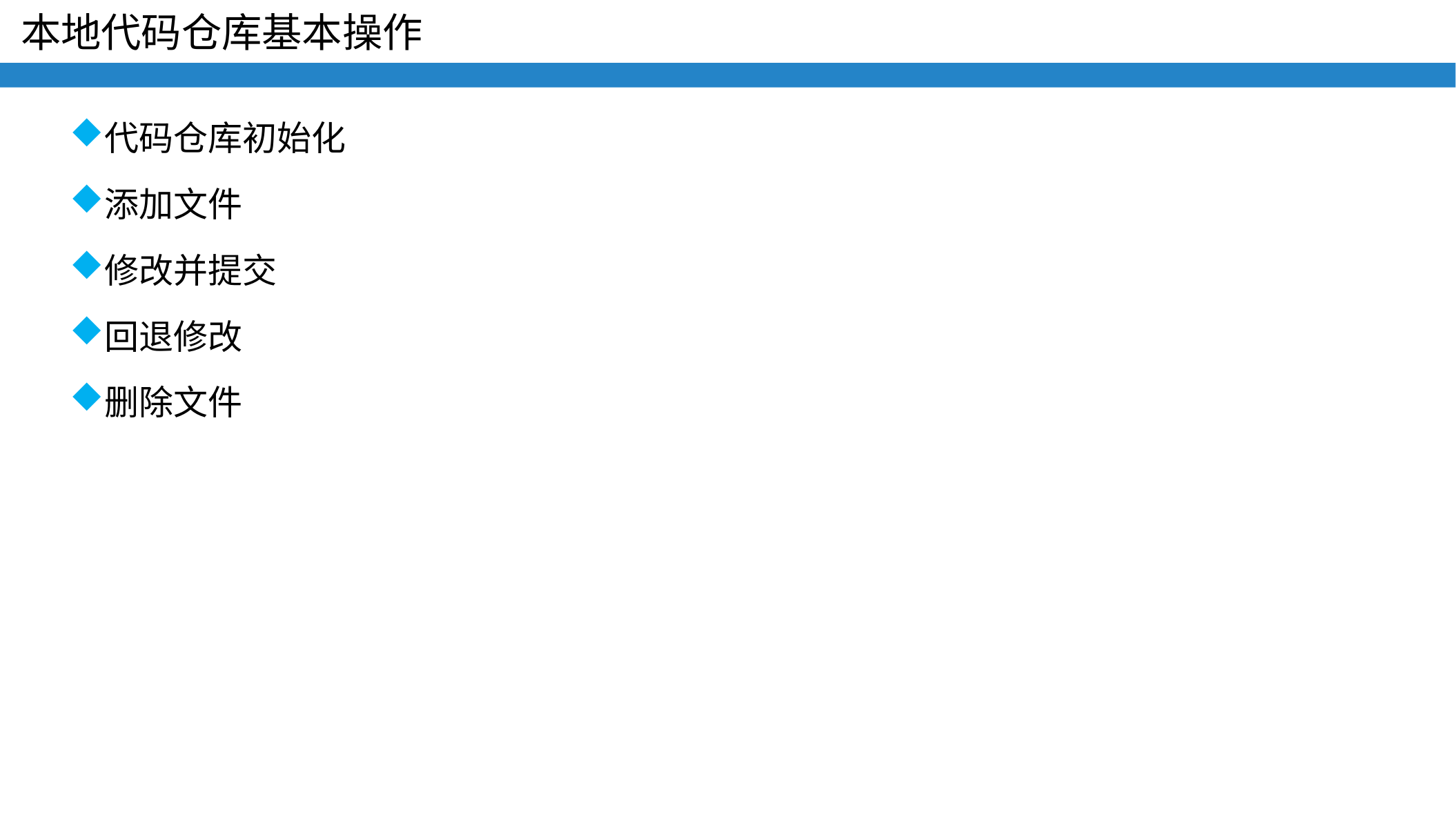

# 本地代码仓库基本操作
代码仓库初始化
添加文件
修改并提交
回退修改
删除文件